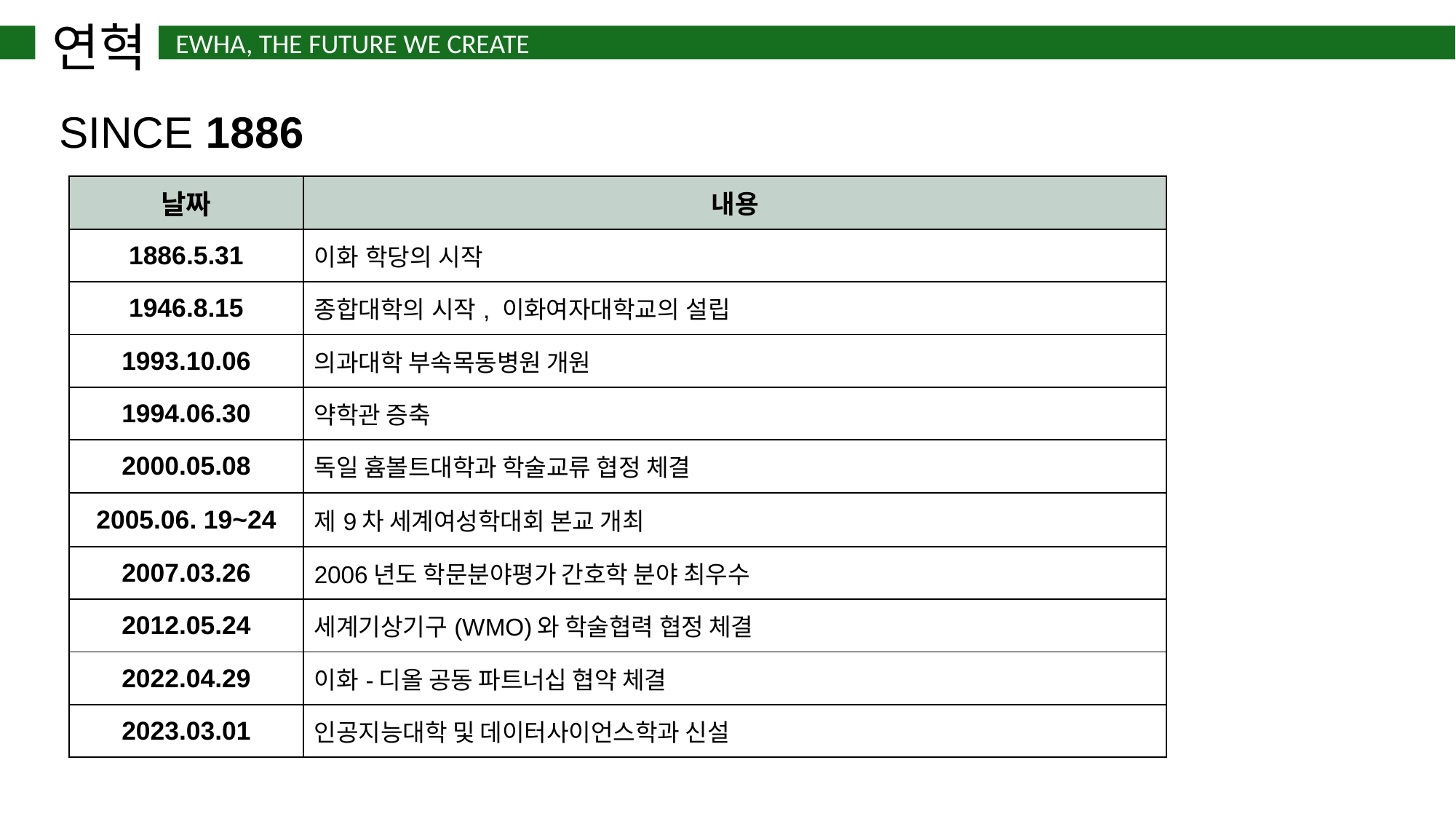

연혁

 EWHA, THE FUTURE WE CREATE
SINCE 1886
| 날짜 | 내용 |
| --- | --- |
| 1886.5.31 | 이화 학당의 시작 |
| 1946.8.15 | 종합대학의 시작, 이화여자대학교의 설립 |
| 1993.10.06 | 의과대학 부속목동병원 개원 |
| 1994.06.30 | 약학관 증축 |
| 2000.05.08 | 독일 흄볼트대학과 학술교류 협정 체결 |
| 2005.06. 19~24 | 제9차 세계여성학대회 본교 개최 |
| 2007.03.26 | 2006년도 학문분야평가 간호학 분야 최우수 |
| 2012.05.24 | 세계기상기구(WMO)와 학술협력 협정 체결 |
| 2022.04.29 | 이화-디올 공동 파트너십 협약 체결 |
| 2023.03.01 | 인공지능대학 및 데이터사이언스학과 신설 |